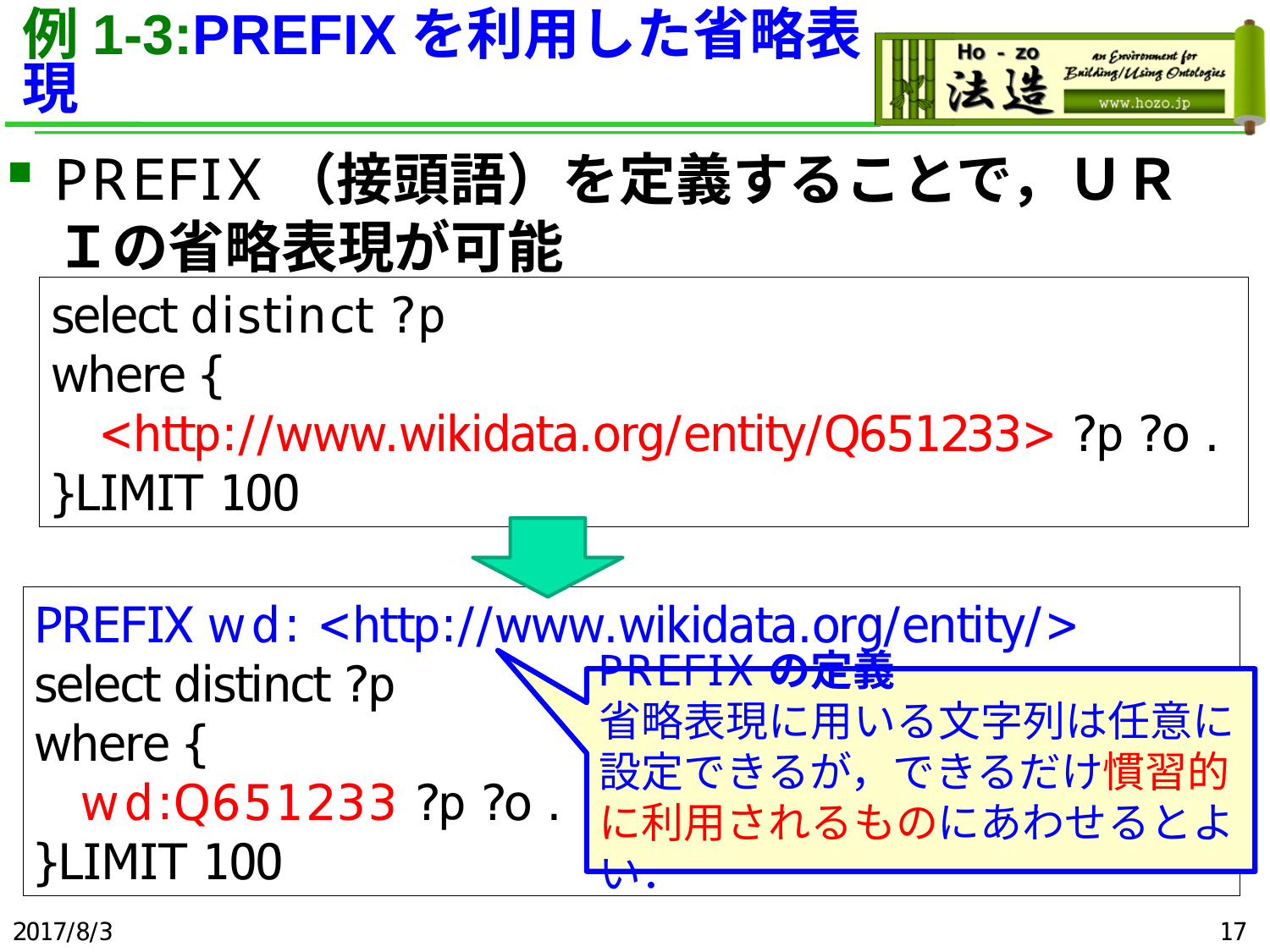

# 例1-3:PREFIXを利用した省略表現
PREFIX（接頭語）を定義することで，ＵＲＩの省略表現が可能

select distinct ?p
where {
   <http://www.wikidata.org/entity/Q651233> ?p ?o .
}LIMIT 100

PREFIX wd: <http://www.wikidata.org/entity/>
select distinct ?p
where {
   wd:Q651233 ?p ?o .
}LIMIT 100
PREFIXの定義
省略表現に用いる文字列は任意に設定できるが，できるだけ慣習的に利用されるものにあわせるとよい．
2017/8/3
17